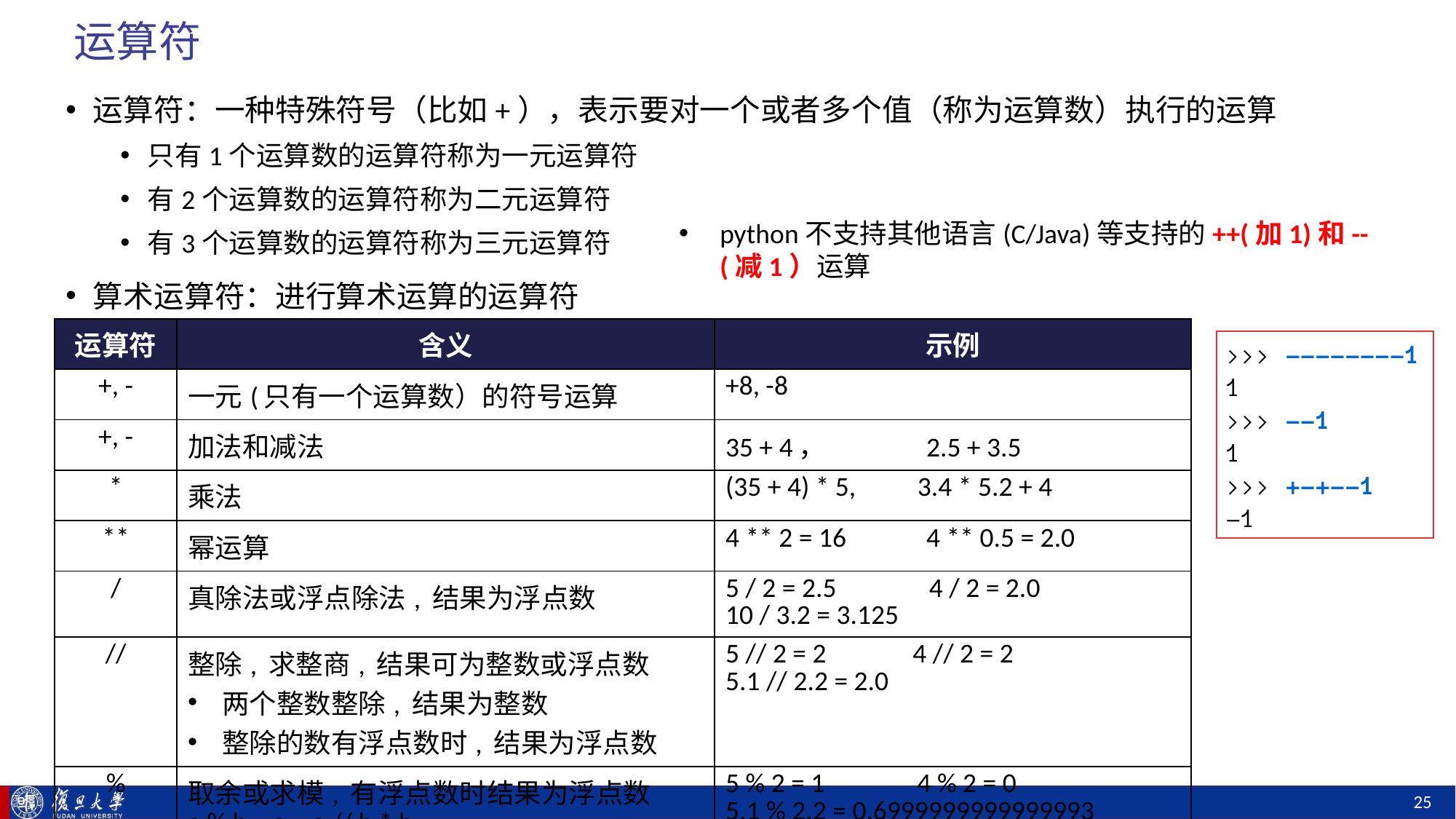

# 运算符
运算符：一种特殊符号（比如+），表示要对一个或者多个值（称为运算数）执行的运算
只有1个运算数的运算符称为一元运算符
有2个运算数的运算符称为二元运算符
有3个运算数的运算符称为三元运算符
算术运算符：进行算术运算的运算符
python不支持其他语言(C/Java)等支持的++(加1)和--(减1）运算
| 运算符 | 含义 | 示例 |
| --- | --- | --- |
| +, - | 一元(只有一个运算数）的符号运算 | +8, -8 |
| +, - | 加法和减法 | 35 + 4， 2.5 + 3.5 |
| \* | 乘法 | (35 + 4) \* 5, 3.4 \* 5.2 + 4 |
| \*\* | 幂运算 | 4 \*\* 2 = 16 4 \*\* 0.5 = 2.0 |
| / | 真除法或浮点除法, 结果为浮点数 | 5 / 2 = 2.5 4 / 2 = 2.0 10 / 3.2 = 3.125 |
| // | 整除, 求整商, 结果可为整数或浮点数 两个整数整除, 结果为整数 整除的数有浮点数时, 结果为浮点数 | 5 // 2 = 2 4 // 2 = 2 5.1 // 2.2 = 2.0 |
| % | 取余或求模, 有浮点数时结果为浮点数 a % b = a – a // b \* b | 5 % 2 = 1 4 % 2 = 0 5.1 % 2.2 = 0.6999999999999993 |
>>> --------1
1
>>> --1
1
>>> +-+--1
-1